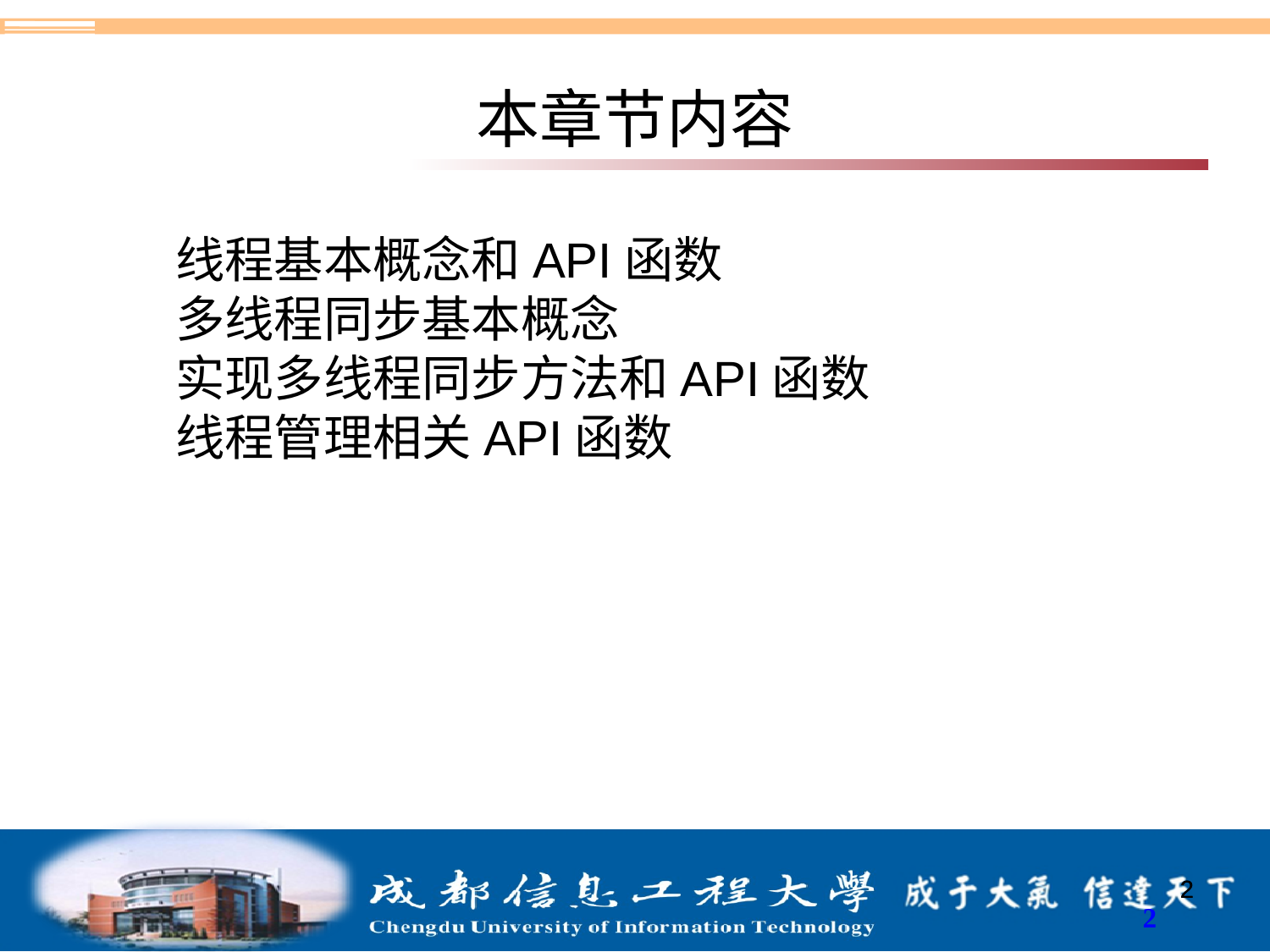

# 本章节内容
线程基本概念和API函数
多线程同步基本概念
实现多线程同步方法和API函数
线程管理相关API函数
2